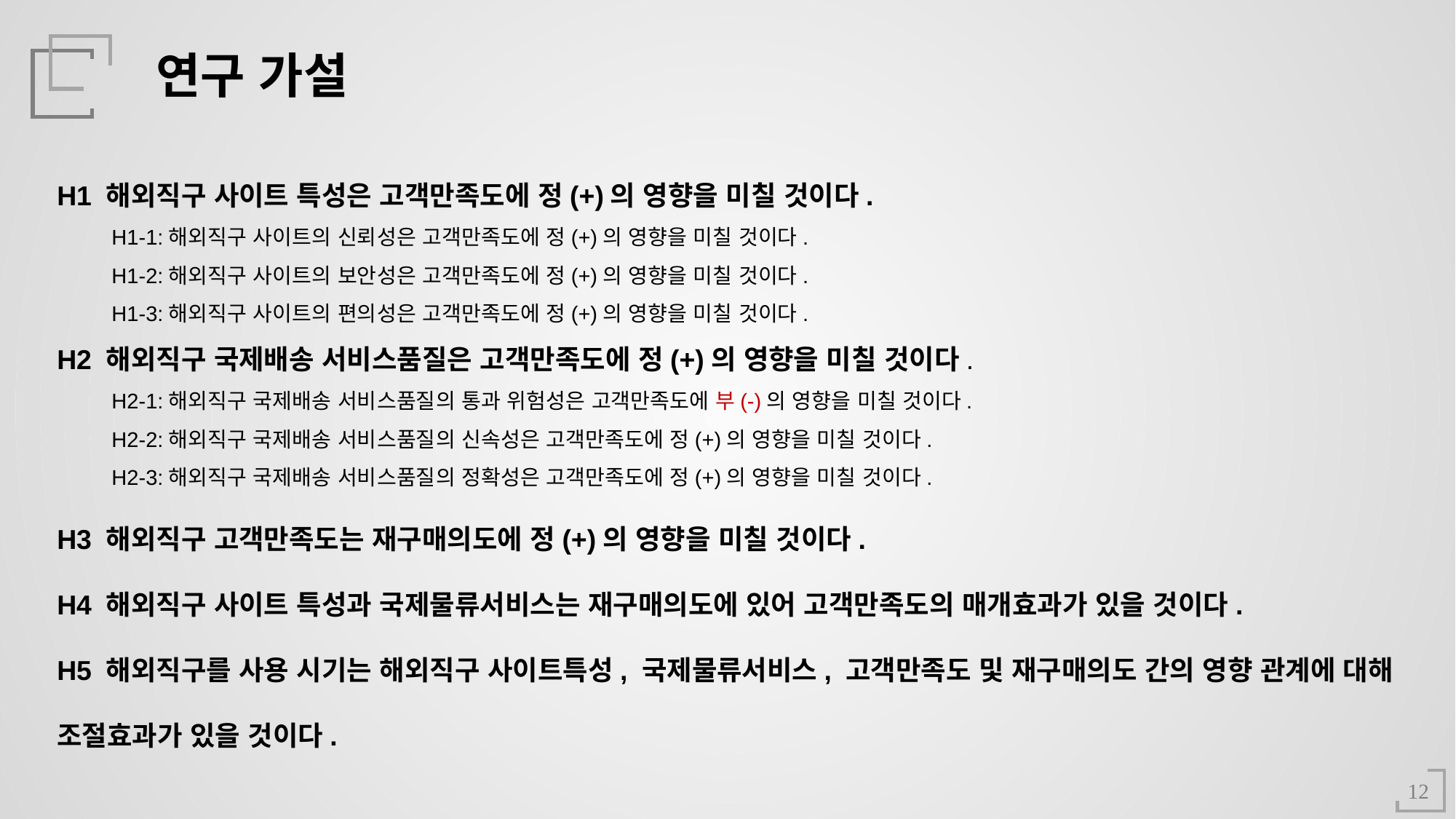

연구 가설
H1 해외직구 사이트 특성은 고객만족도에 정(+)의 영향을 미칠 것이다.
H1-1:해외직구 사이트의 신뢰성은 고객만족도에 정(+)의 영향을 미칠 것이다.
H1-2:해외직구 사이트의 보안성은 고객만족도에 정(+)의 영향을 미칠 것이다.
H1-3:해외직구 사이트의 편의성은 고객만족도에 정(+)의 영향을 미칠 것이다.
H2 해외직구 국제배송 서비스품질은 고객만족도에 정(+)의 영향을 미칠 것이다.
H2-1:해외직구 국제배송 서비스품질의 통과 위험성은 고객만족도에 부(-)의 영향을 미칠 것이다.
H2-2:해외직구 국제배송 서비스품질의 신속성은 고객만족도에 정(+)의 영향을 미칠 것이다.
H2-3:해외직구 국제배송 서비스품질의 정확성은 고객만족도에 정(+)의 영향을 미칠 것이다.
H3 해외직구 고객만족도는 재구매의도에 정(+)의 영향을 미칠 것이다.
H4 해외직구 사이트 특성과 국제물류서비스는 재구매의도에 있어 고객만족도의 매개효과가 있을 것이다.
H5 해외직구를 사용 시기는 해외직구 사이트특성, 국제물류서비스, 고객만족도 및 재구매의도 간의 영향 관계에 대해 조절효과가 있을 것이다.